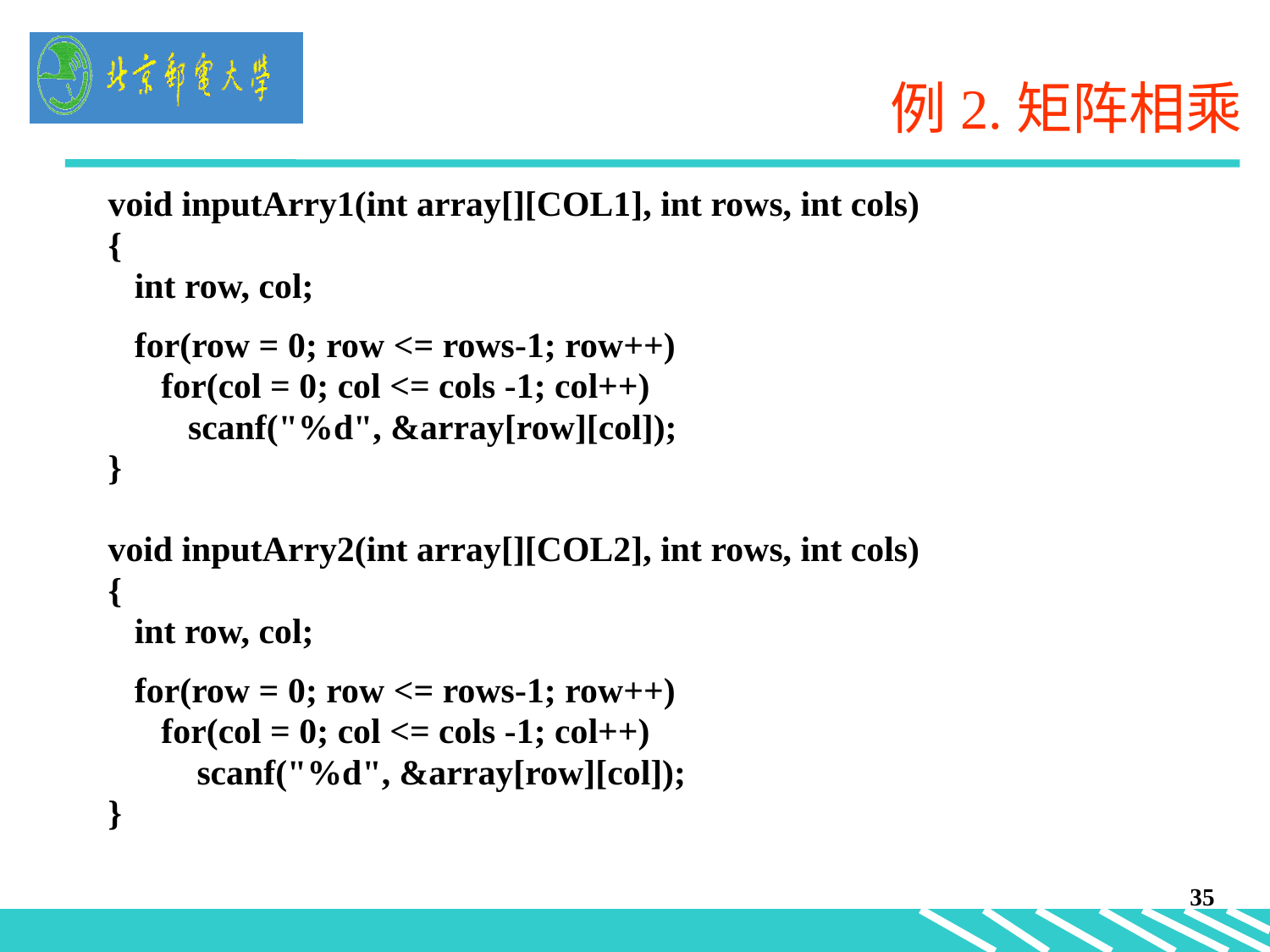

# 例2.矩阵相乘
void inputArry1(int array[][COL1], int rows, int cols)
{
   int row, col;

   for(row = 0; row <= rows-1; row++)
      for(col = 0; col <= cols -1; col++)
         scanf("%d", &array[row][col]);
}

void inputArry2(int array[][COL2], int rows, int cols)
{
   int row, col;

   for(row = 0; row <= rows-1; row++)
      for(col = 0; col <= cols -1; col++)
          scanf("%d", &array[row][col]);
}
35